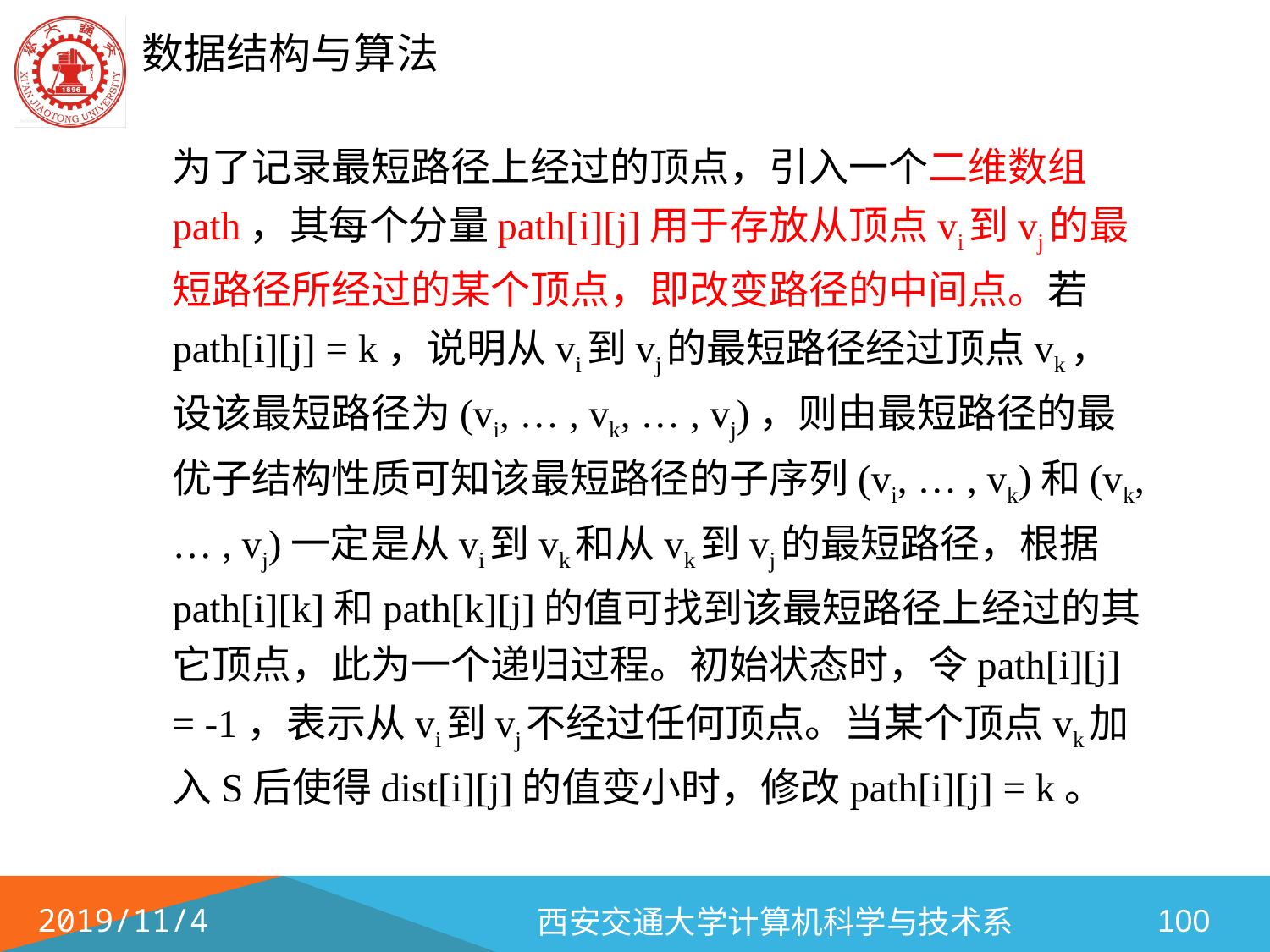

为了记录最短路径上经过的顶点，引入一个二维数组path，其每个分量path[i][j]用于存放从顶点vi到vj的最短路径所经过的某个顶点，即改变路径的中间点。若path[i][j] = k，说明从vi到vj的最短路径经过顶点vk，设该最短路径为(vi, … , vk, … , vj)，则由最短路径的最优子结构性质可知该最短路径的子序列(vi, … , vk)和(vk, … , vj)一定是从vi到vk和从vk到vj的最短路径，根据path[i][k]和path[k][j]的值可找到该最短路径上经过的其它顶点，此为一个递归过程。初始状态时，令path[i][j] = -1，表示从vi到vj不经过任何顶点。当某个顶点vk加入S后使得dist[i][j]的值变小时，修改path[i][j] = k。